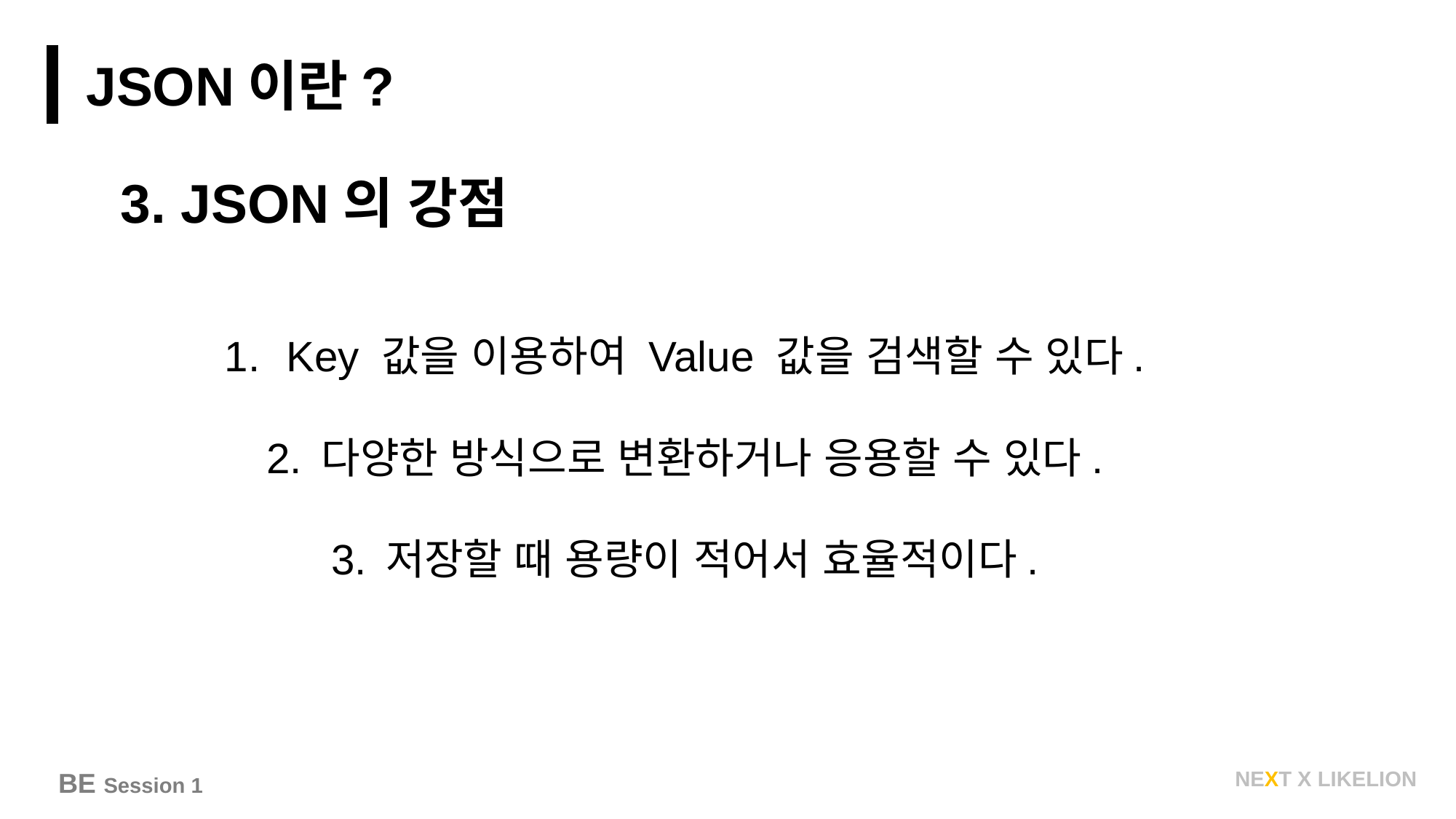

JSON이란?
3. JSON의 강점
Key 값을 이용하여 Value 값을 검색할 수 있다.

다양한 방식으로 변환하거나 응용할 수 있다.

저장할 때 용량이 적어서 효율적이다.

BE Session 1
NEXT X LIKELION